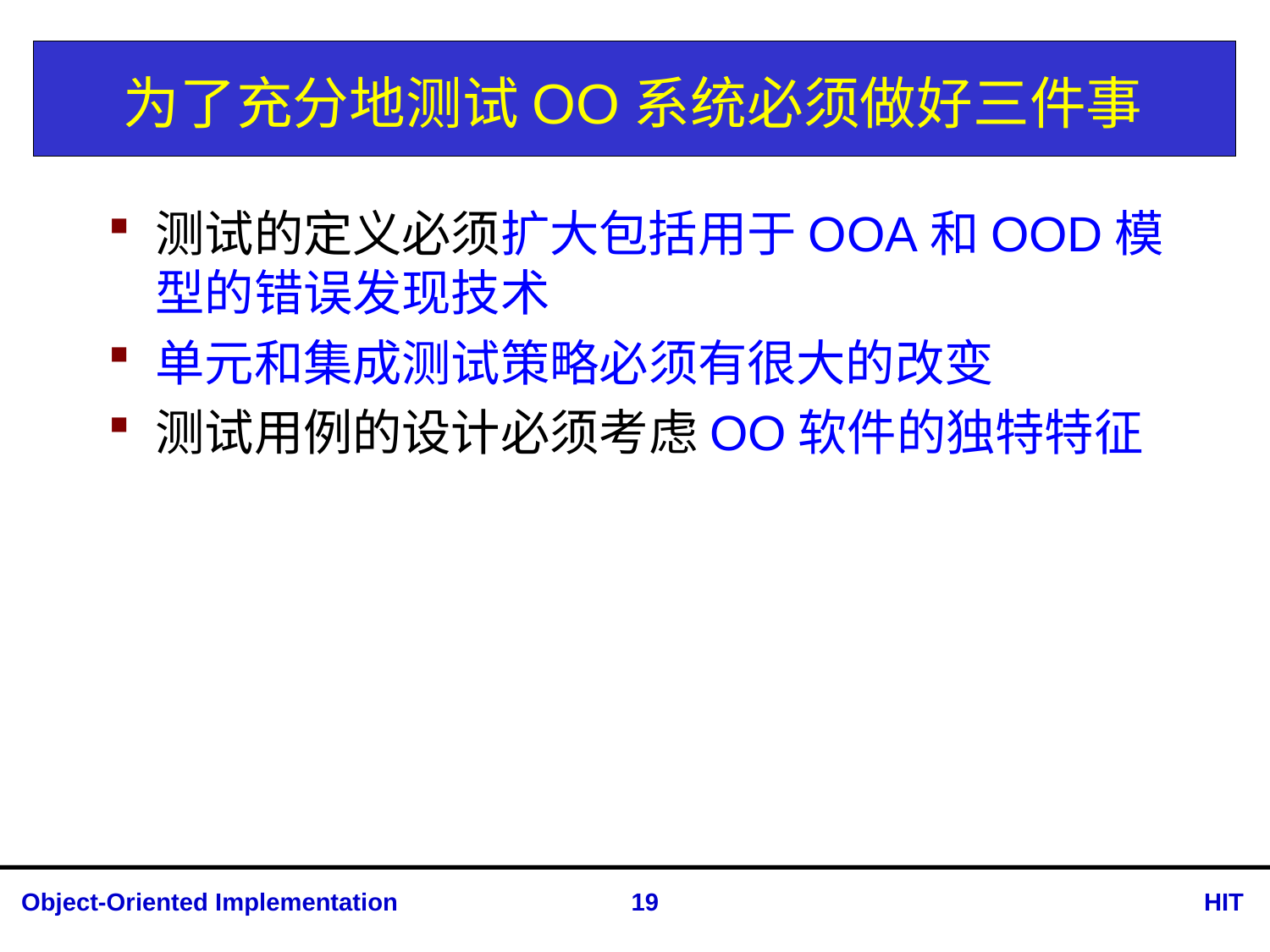

# 为了充分地测试OO系统必须做好三件事
测试的定义必须扩大包括用于OOA和OOD模型的错误发现技术
单元和集成测试策略必须有很大的改变
测试用例的设计必须考虑OO软件的独特特征